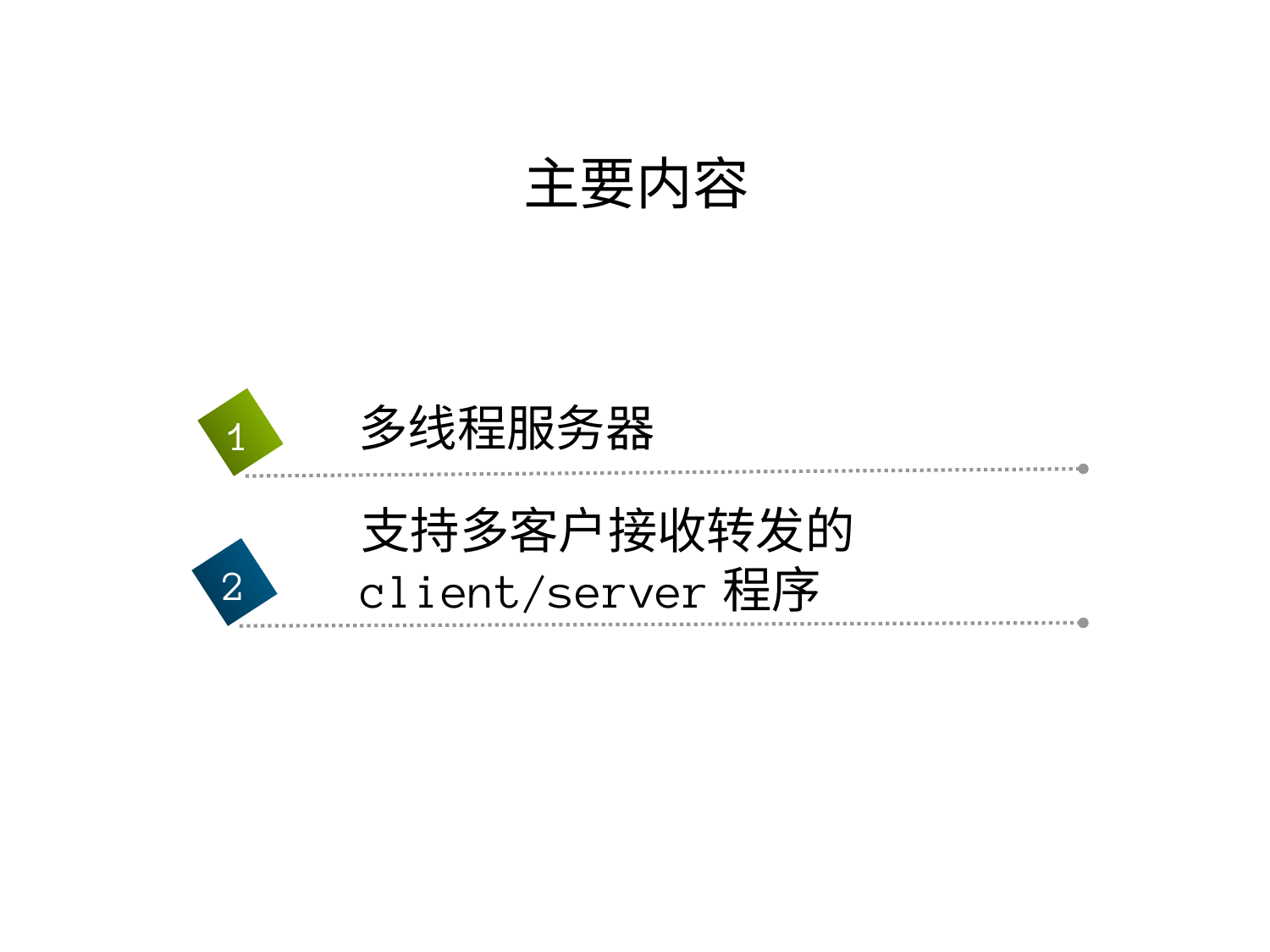

主要内容
多线程服务器

1

支持多客户接收转发的
client/server程序

2

2